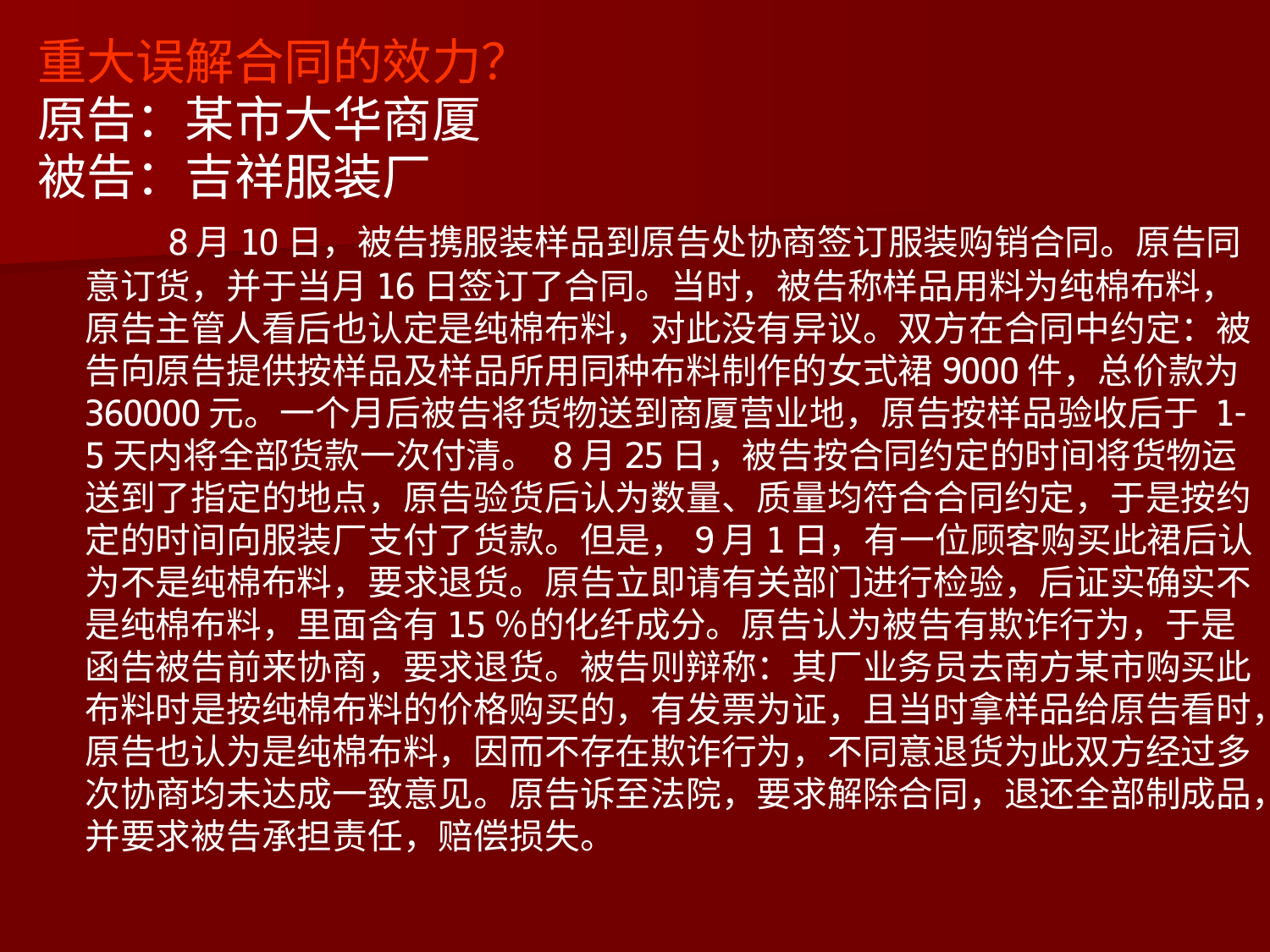

重大误解合同的效力？
原告：某市大华商厦
被告：吉祥服装厂
          8月10日，被告携服装样品到原告处协商签订服装购销合同。原告同意订货，并于当月16日签订了合同。当时，被告称样品用料为纯棉布料，原告主管人看后也认定是纯棉布料，对此没有异议。双方在合同中约定：被告向原告提供按样品及样品所用同种布料制作的女式裙9000件，总价款为360000元。一个月后被告将货物送到商厦营业地，原告按样品验收后于 1-5天内将全部货款一次付清。 8月25日，被告按合同约定的时间将货物运送到了指定的地点，原告验货后认为数量、质量均符合合同约定，于是按约定的时间向服装厂支付了货款。但是，9月1日，有一位顾客购买此裙后认为不是纯棉布料，要求退货。原告立即请有关部门进行检验，后证实确实不是纯棉布料，里面含有15％的化纤成分。原告认为被告有欺诈行为，于是函告被告前来协商，要求退货。被告则辩称：其厂业务员去南方某市购买此布料时是按纯棉布料的价格购买的，有发票为证，且当时拿样品给原告看时，原告也认为是纯棉布料，因而不存在欺诈行为，不同意退货为此双方经过多次协商均未达成一致意见。原告诉至法院，要求解除合同，退还全部制成品，并要求被告承担责任，赔偿损失。

22